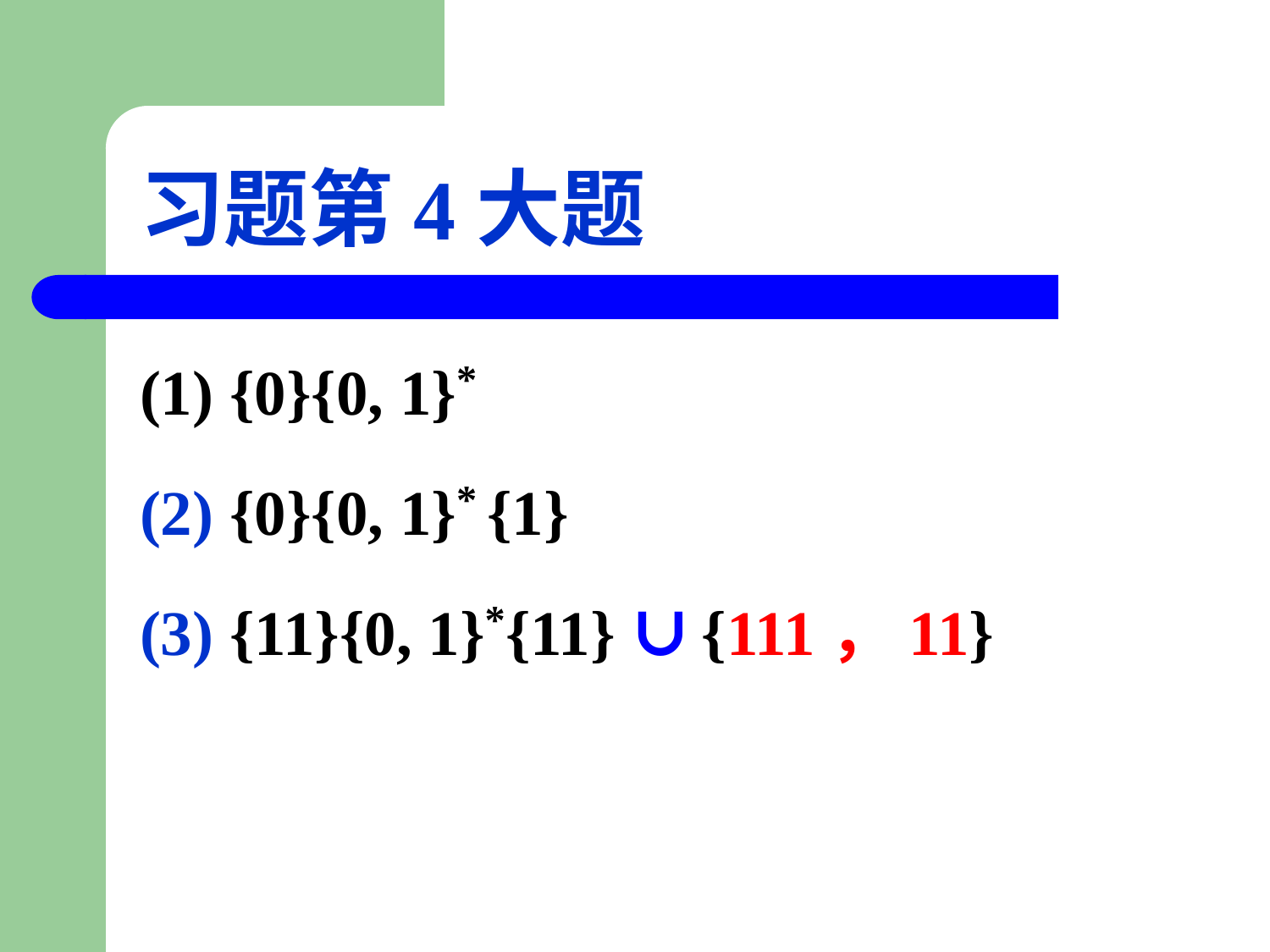

# 习题第4大题
(1) {0}{0, 1}*
(2) {0}{0, 1}* {1}
(3) {11}{0, 1}*{11} ∪{111，11}